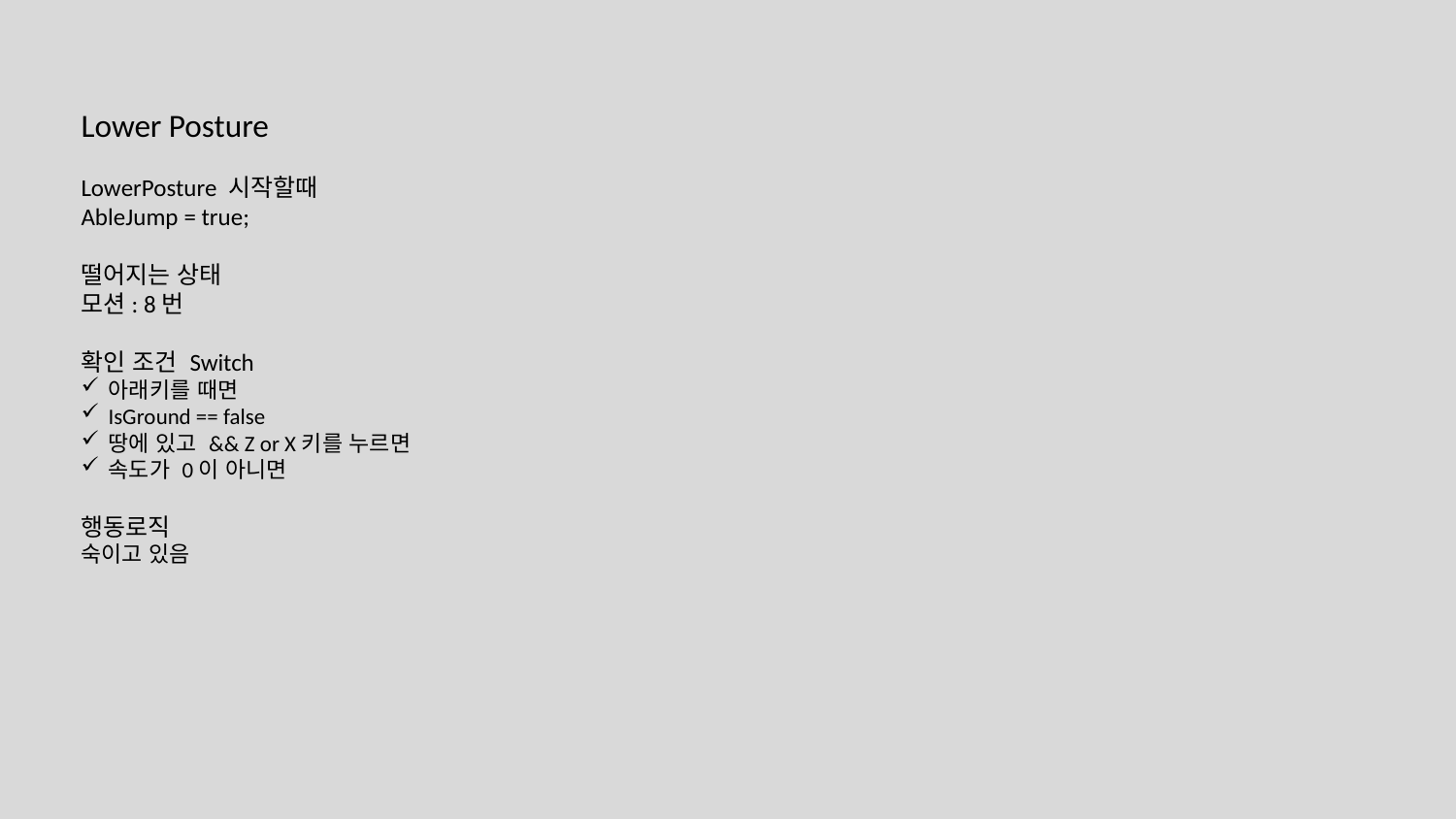

Lower Posture

LowerPosture 시작할때
AbleJump = true;

떨어지는 상태
모션: 8번

확인 조건 Switch
아래키를 때면
IsGround == false
땅에 있고 && Z or X키를 누르면
속도가 0이 아니면

행동로직
숙이고 있음